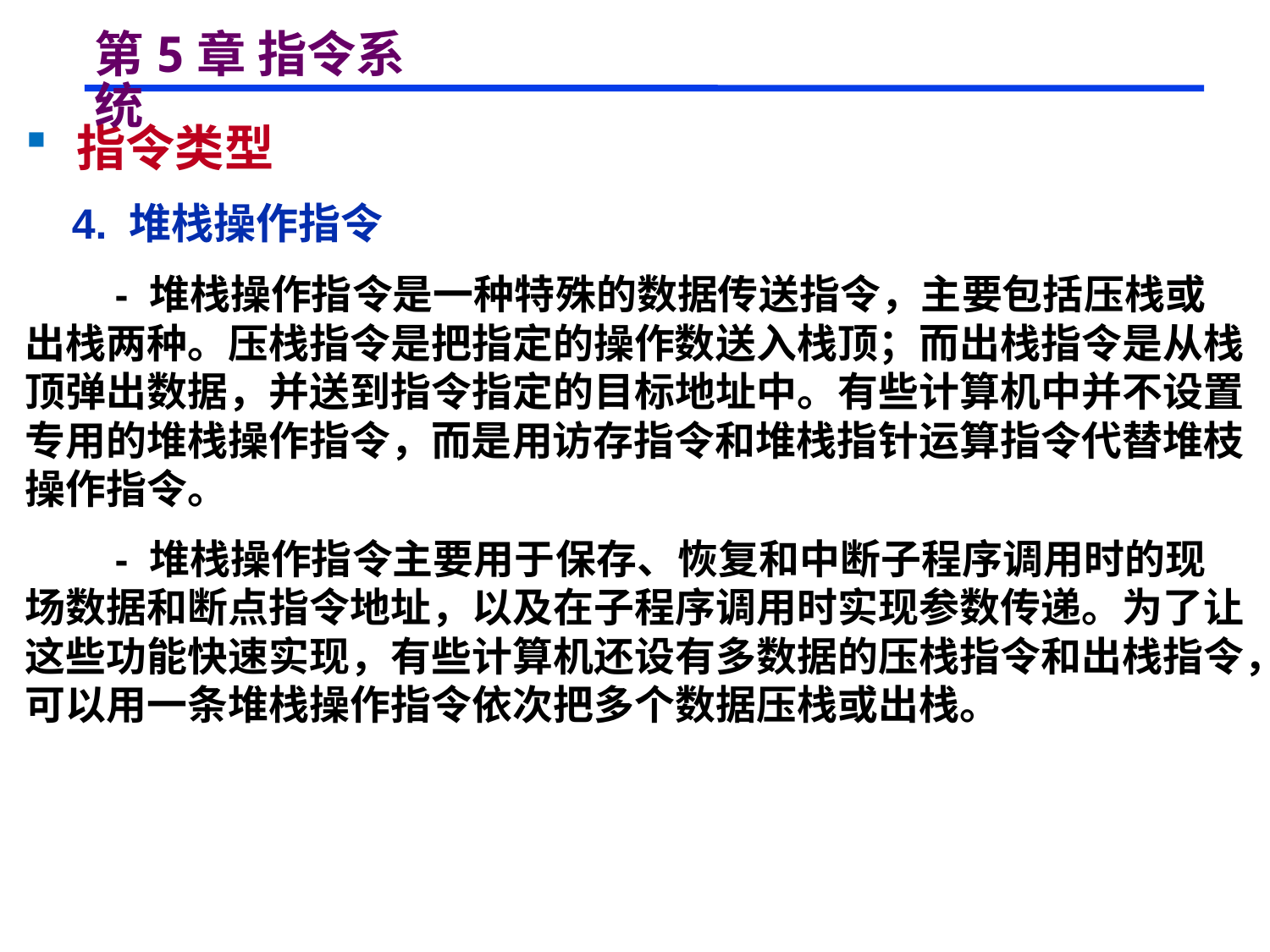

# 第5章 指令系统
 指令类型
    4. 堆栈操作指令
        - 堆栈操作指令是一种特殊的数据传送指令，主要包括压栈或出栈两种。压栈指令是把指定的操作数送入栈顶；而出栈指令是从栈顶弹出数据，并送到指令指定的目标地址中。有些计算机中并不设置专用的堆栈操作指令，而是用访存指令和堆栈指针运算指令代替堆枝操作指令。
        - 堆栈操作指令主要用于保存、恢复和中断子程序调用时的现场数据和断点指令地址，以及在子程序调用时实现参数传递。为了让这些功能快速实现，有些计算机还设有多数据的压栈指令和出栈指令，可以用一条堆栈操作指令依次把多个数据压栈或出栈。